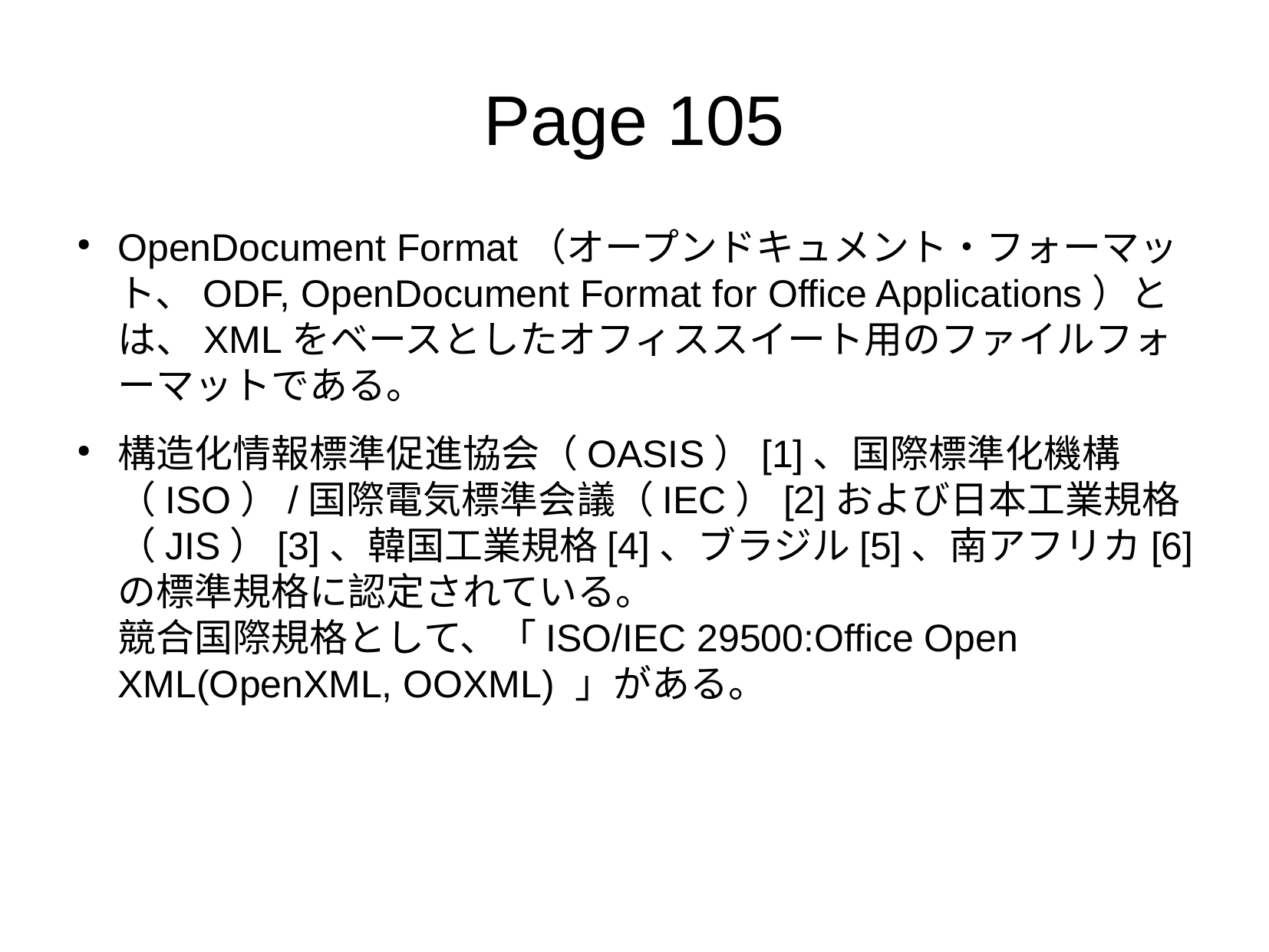

Page 105
OpenDocument Format（オープンドキュメント・フォーマット、ODF, OpenDocument Format for Office Applications）とは、XMLをベースとしたオフィススイート用のファイルフォーマットである。
構造化情報標準促進協会（OASIS）[1]、国際標準化機構（ISO）/国際電気標準会議（IEC）[2]および日本工業規格（JIS）[3]、韓国工業規格[4]、ブラジル[5]、南アフリカ[6]の標準規格に認定されている。 競合国際規格として、「ISO/IEC 29500:Office Open XML(OpenXML, OOXML) 」がある。